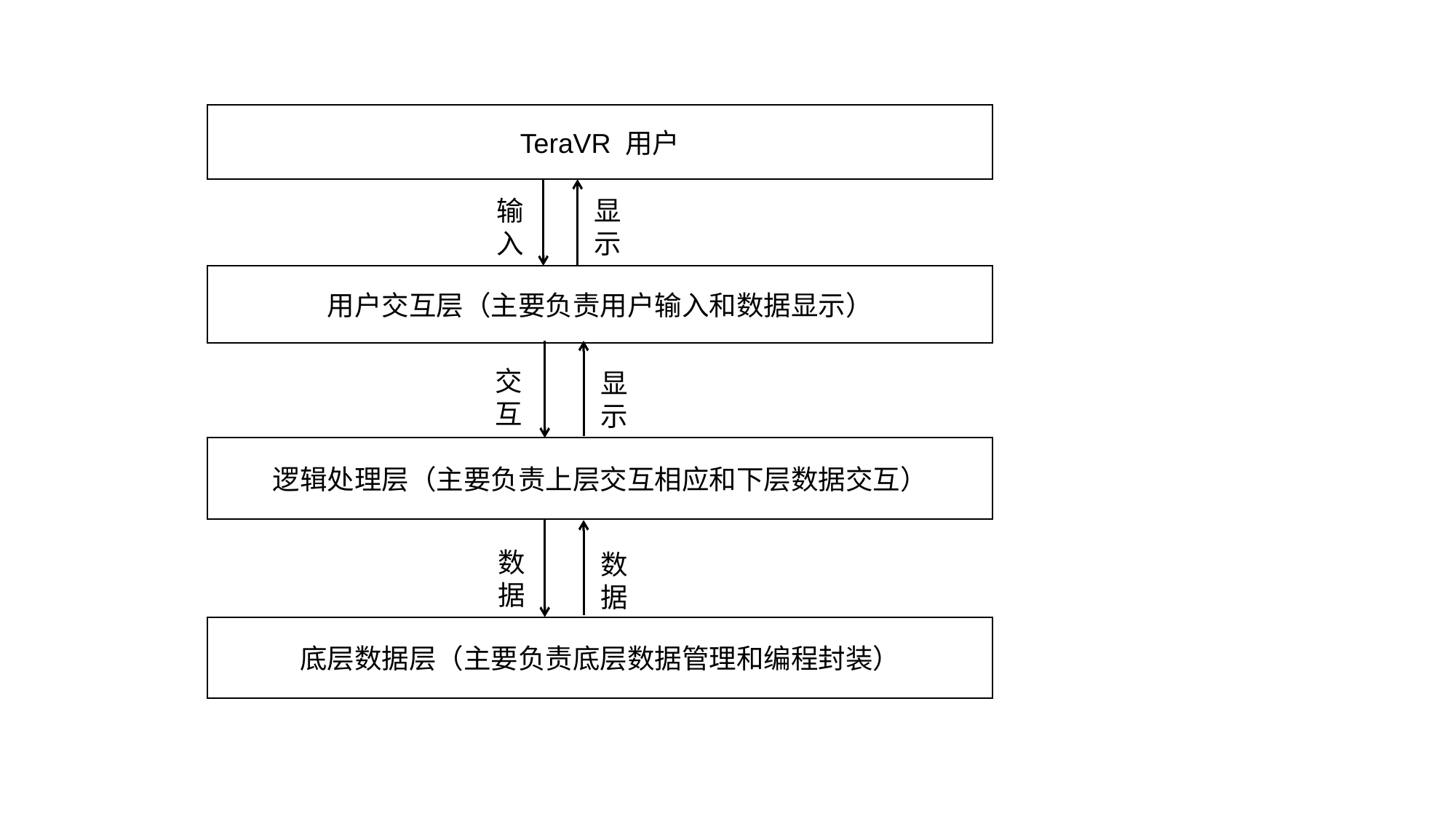

TeraVR 用户
输入
显示
用户交互层（主要负责用户输入和数据显示）
交互
显示
逻辑处理层（主要负责上层交互相应和下层数据交互）
数据
数据
底层数据层（主要负责底层数据管理和编程封装）